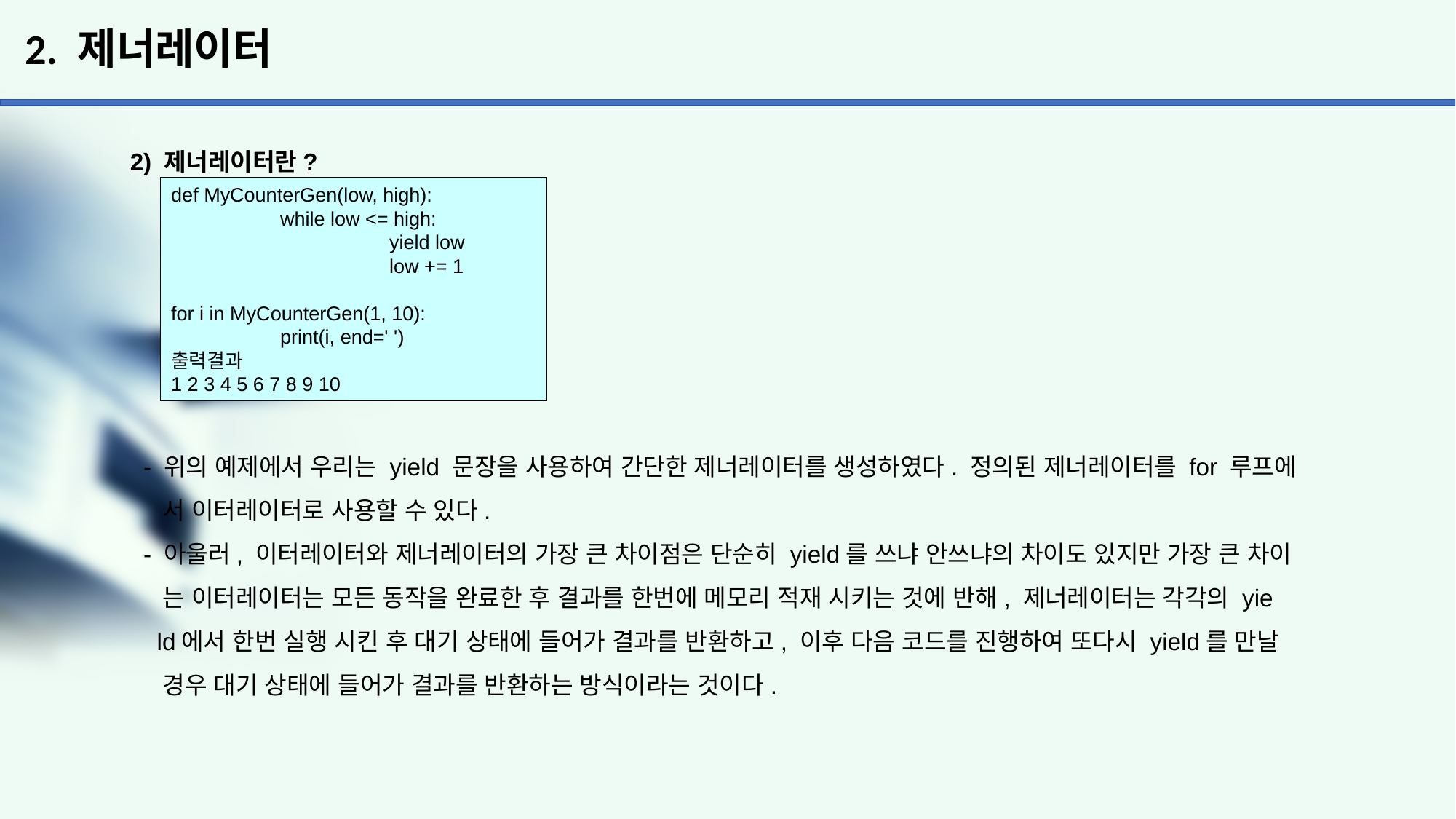

# 2. 제너레이터
2) 제너레이터란?

  - 위의 예제에서 우리는 yield 문장을 사용하여 간단한 제너레이터를 생성하였다. 정의된 제너레이터를 for 루프에
    서 이터레이터로 사용할 수 있다.
  - 아울러, 이터레이터와 제너레이터의 가장 큰 차이점은 단순히 yield를 쓰냐 안쓰냐의 차이도 있지만 가장 큰 차이
    는 이터레이터는 모든 동작을 완료한 후 결과를 한번에 메모리 적재 시키는 것에 반해, 제너레이터는 각각의 yie
    ld에서 한번 실행 시킨 후 대기 상태에 들어가 결과를 반환하고, 이후 다음 코드를 진행하여 또다시 yield를 만날
    경우 대기 상태에 들어가 결과를 반환하는 방식이라는 것이다.
def MyCounterGen(low, high):
	while low <= high:
		yield low
		low += 1

for i in MyCounterGen(1, 10):
	print(i, end=' ')
출력결과
1 2 3 4 5 6 7 8 9 10